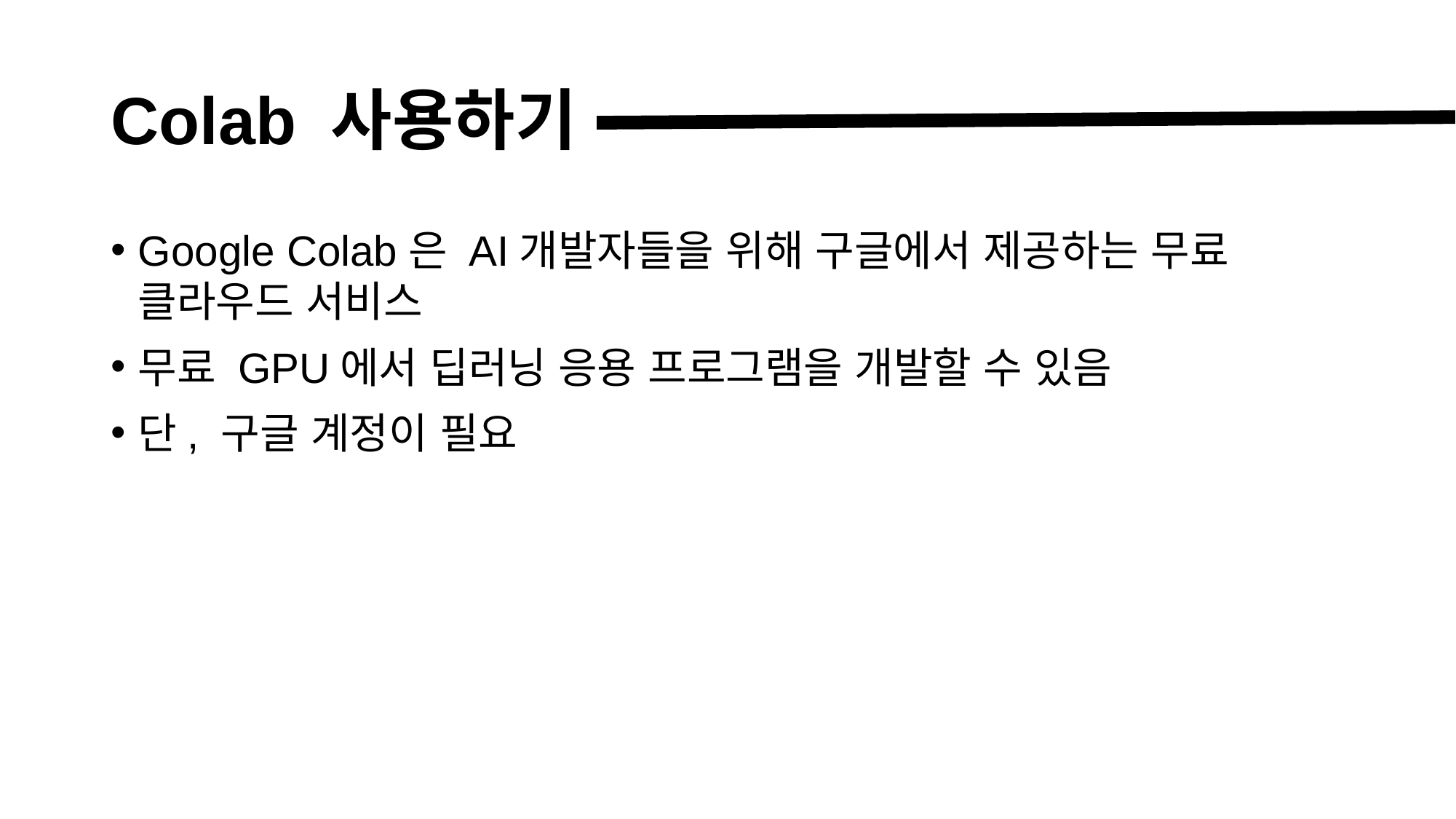

# Colab 사용하기
Google Colab은 AI개발자들을 위해 구글에서 제공하는 무료
클라우드 서비스
무료 GPU에서 딥러닝 응용 프로그램을 개발할 수 있음
단, 구글 계정이 필요